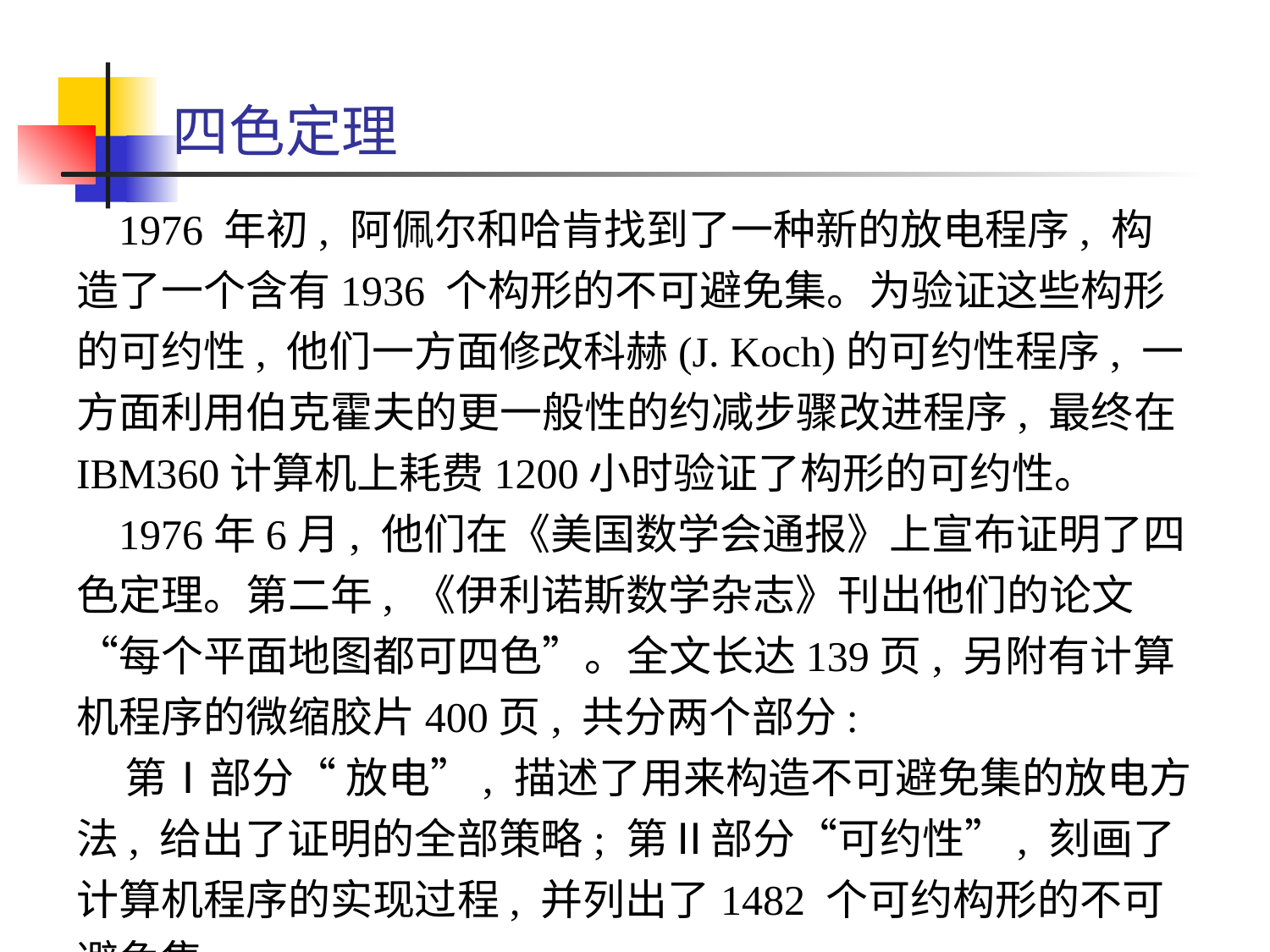

# 四色定理
    1976 年初, 阿佩尔和哈肯找到了一种新的放电程序, 构造了一个含有1936 个构形的不可避免集。为验证这些构形的可约性, 他们一方面修改科赫(J. Koch)的可约性程序, 一方面利用伯克霍夫的更一般性的约减步骤改进程序, 最终在IBM360计算机上耗费1200小时验证了构形的可约性。
    1976年6月, 他们在《美国数学会通报》上宣布证明了四色定理。第二年, 《伊利诺斯数学杂志》刊出他们的论文“每个平面地图都可四色”。全文长达139页, 另附有计算机程序的微缩胶片400页, 共分两个部分:
    第Ⅰ部分“ 放电”, 描述了用来构造不可避免集的放电方法, 给出了证明的全部策略; 第Ⅱ部分“可约性”, 刻画了计算机程序的实现过程, 并列出了1482 个可约构形的不可避免集。
57